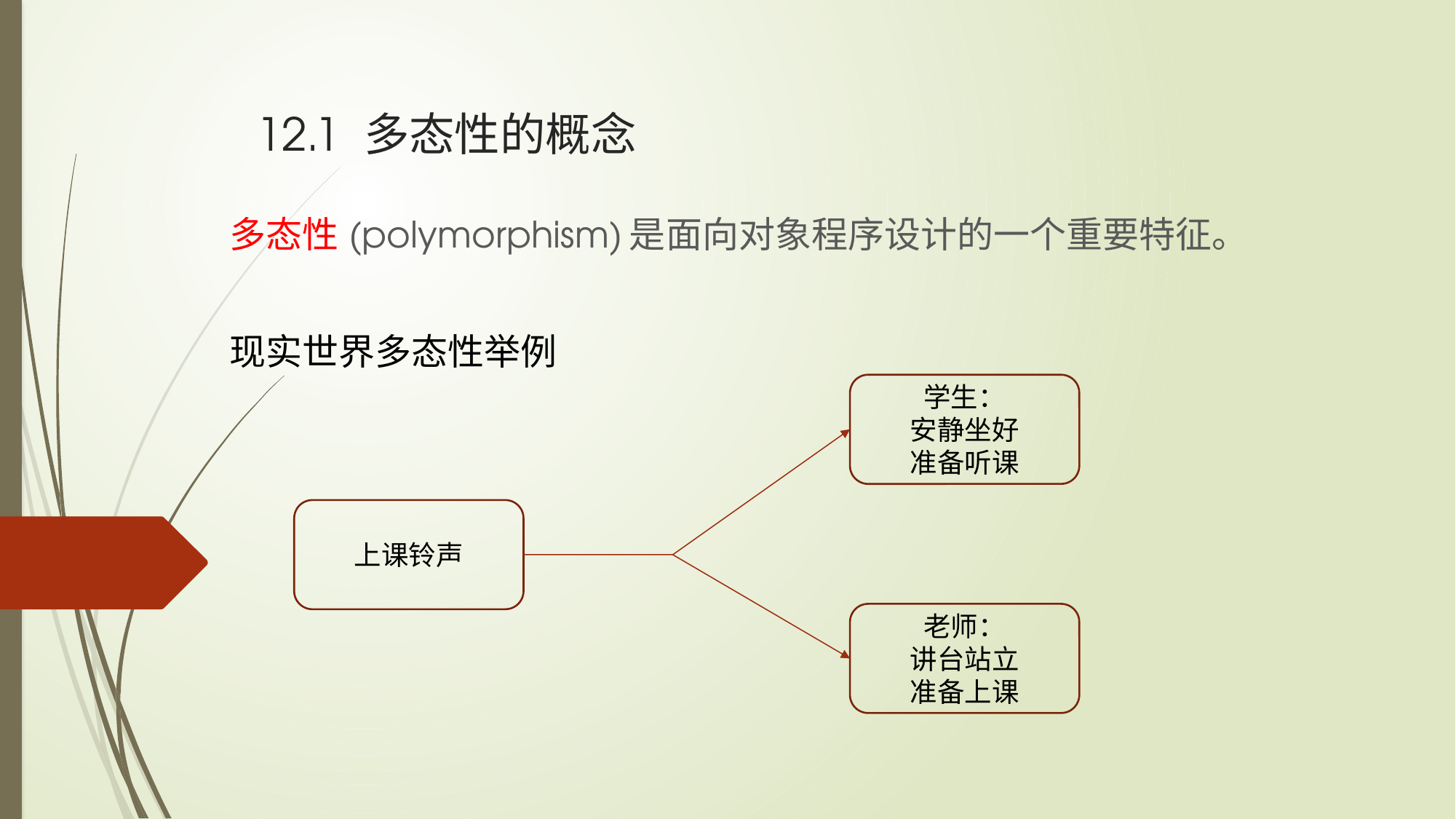

# 12.1 多态性的概念
多态性(polymorphism)是面向对象程序设计的一个重要特征。

现实世界多态性举例

学生：
安静坐好
准备听课
上课铃声
老师：
讲台站立
准备上课